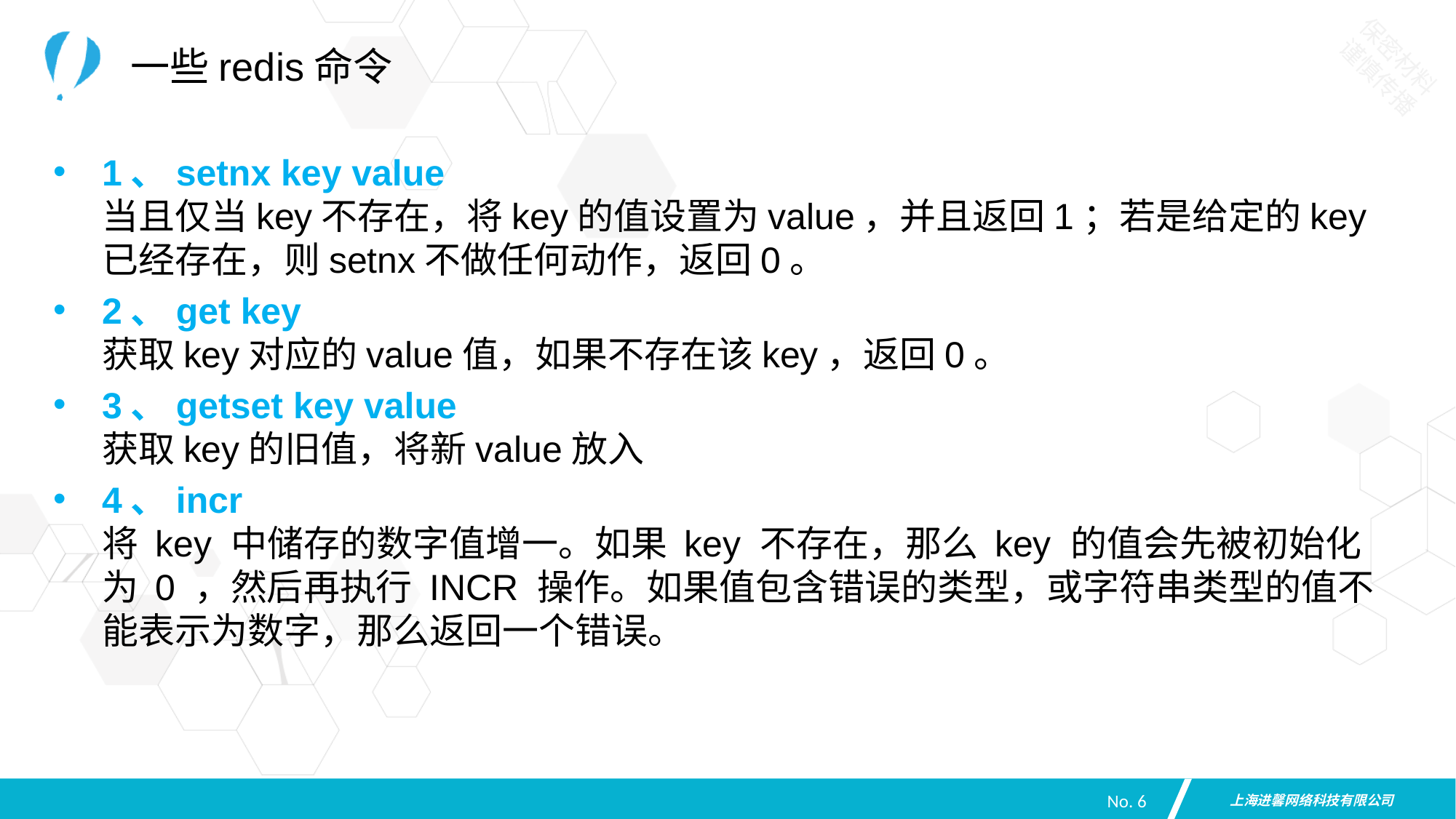

# 一些redis命令
1、setnx key value 
当且仅当key不存在，将key的值设置为value，并且返回1；若是给定的key已经存在，则setnx不做任何动作，返回0。
2、get key 
获取key对应的value值，如果不存在该key，返回0。
3、getset key value 
获取key的旧值，将新value放入
4、incr 
将 key 中储存的数字值增一。如果 key 不存在，那么 key 的值会先被初始化为 0 ，然后再执行 INCR 操作。如果值包含错误的类型，或字符串类型的值不能表示为数字，那么返回一个错误。
No. 6